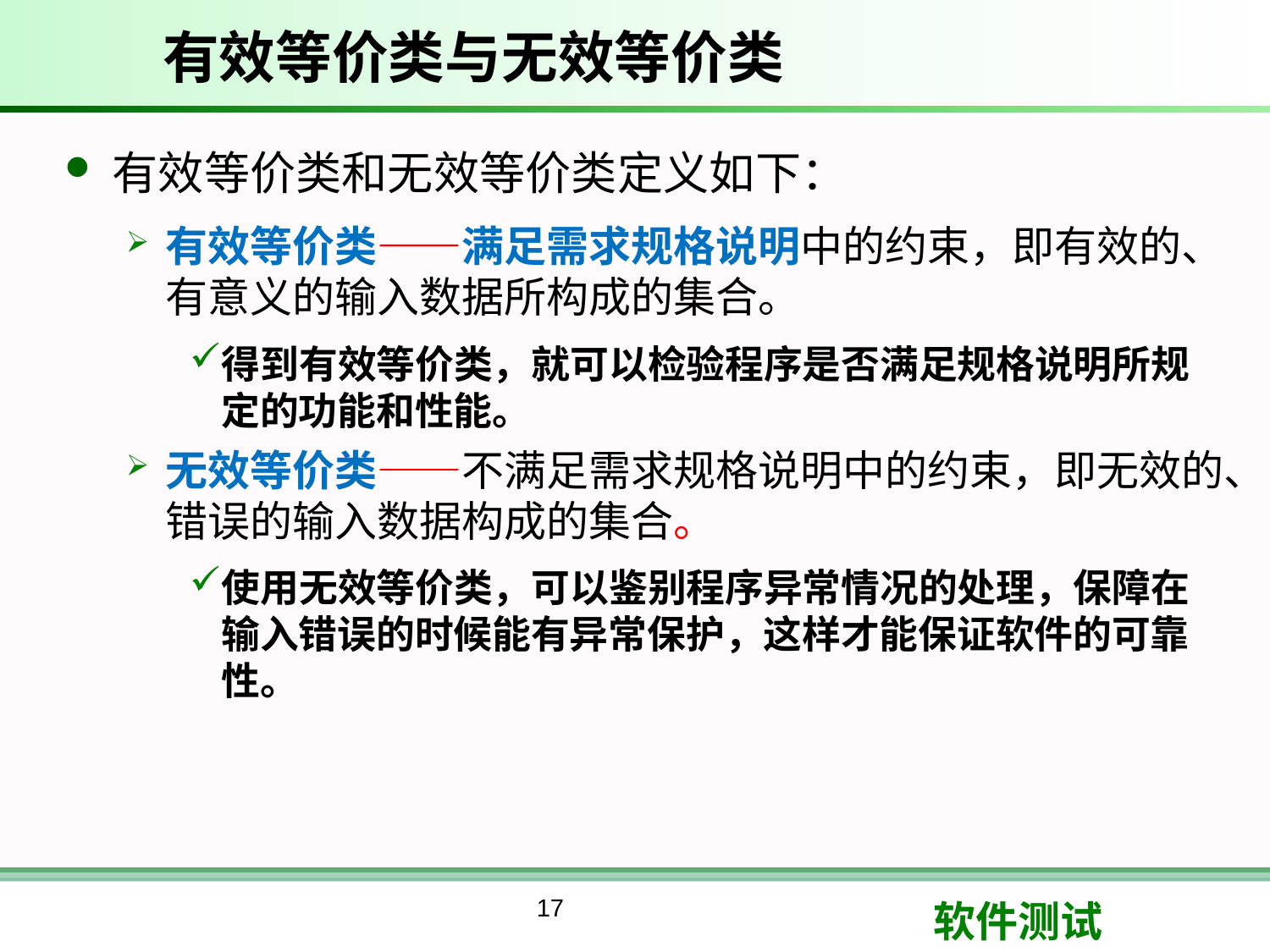

# 有效等价类与无效等价类
有效等价类和无效等价类定义如下：
有效等价类——满足需求规格说明中的约束，即有效的、有意义的输入数据所构成的集合。
得到有效等价类，就可以检验程序是否满足规格说明所规定的功能和性能。
无效等价类——不满足需求规格说明中的约束，即无效的、错误的输入数据构成的集合。
使用无效等价类，可以鉴别程序异常情况的处理，保障在输入错误的时候能有异常保护，这样才能保证软件的可靠性。

17